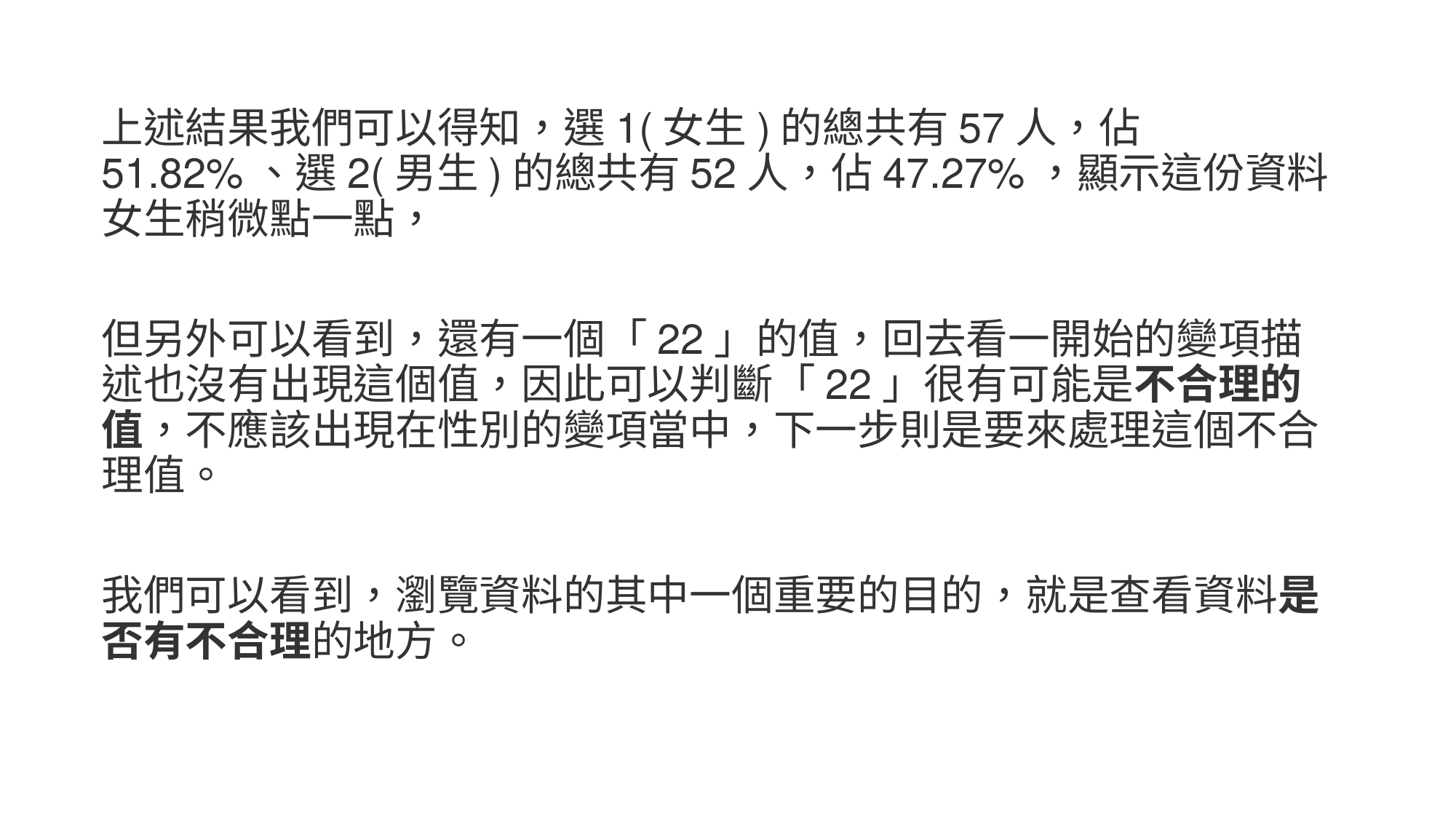

上述結果我們可以得知，選1(女生)的總共有57人，佔51.82%、選2(男生)的總共有52人，佔47.27%，顯示這份資料女生稍微點一點，

但另外可以看到，還有一個「22」的值，回去看一開始的變項描述也沒有出現這個值，因此可以判斷「22」很有可能是不合理的值，不應該出現在性別的變項當中，下一步則是要來處理這個不合理值。

我們可以看到，瀏覽資料的其中一個重要的目的，就是查看資料是否有不合理的地方。